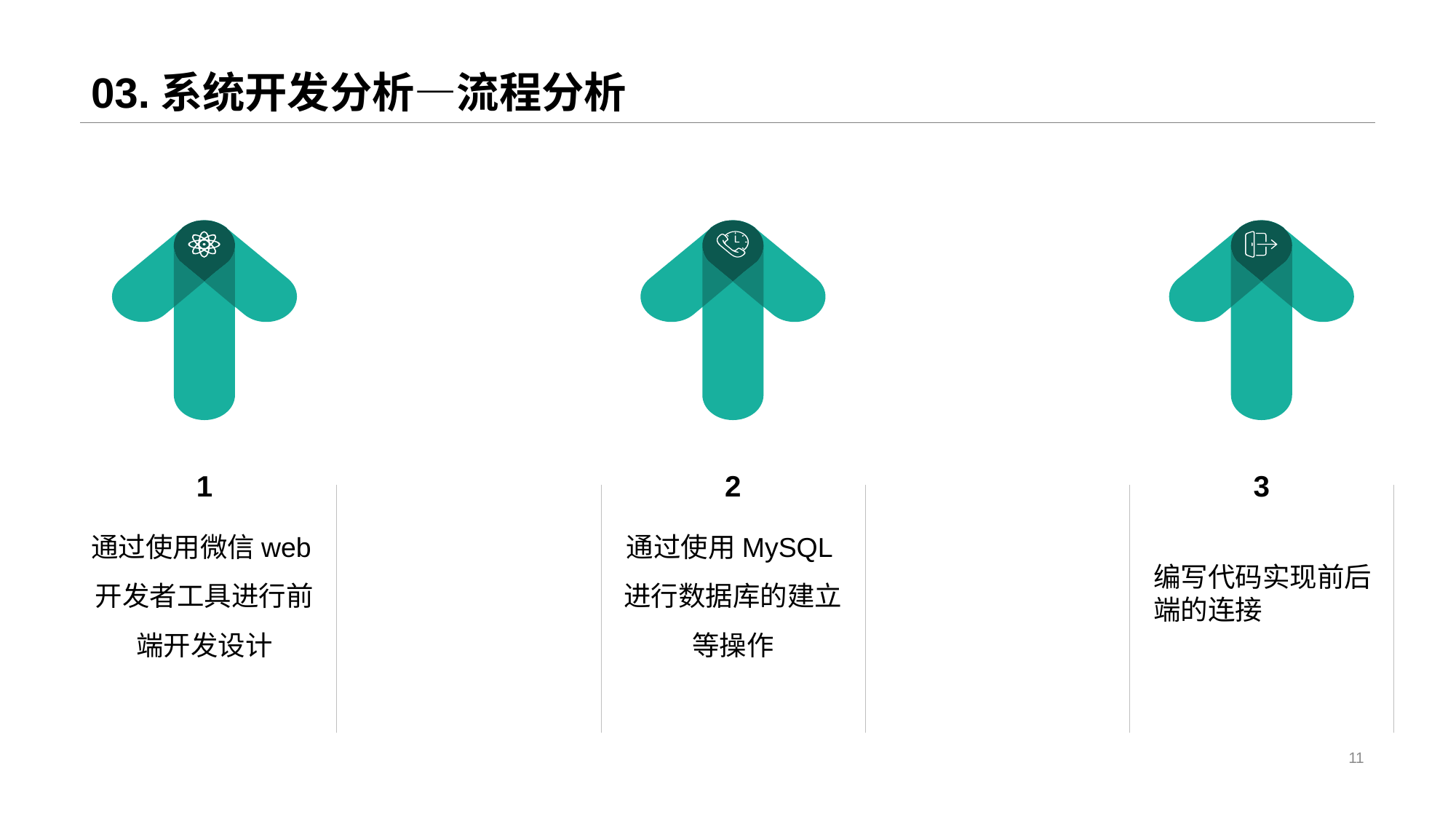

# 03.系统开发分析—流程分析

1
通过使用微信web开发者工具进行前端开发设计
2
通过使用MySQL进行数据库的建立等操作
3

编写代码实现前后端的连接
11